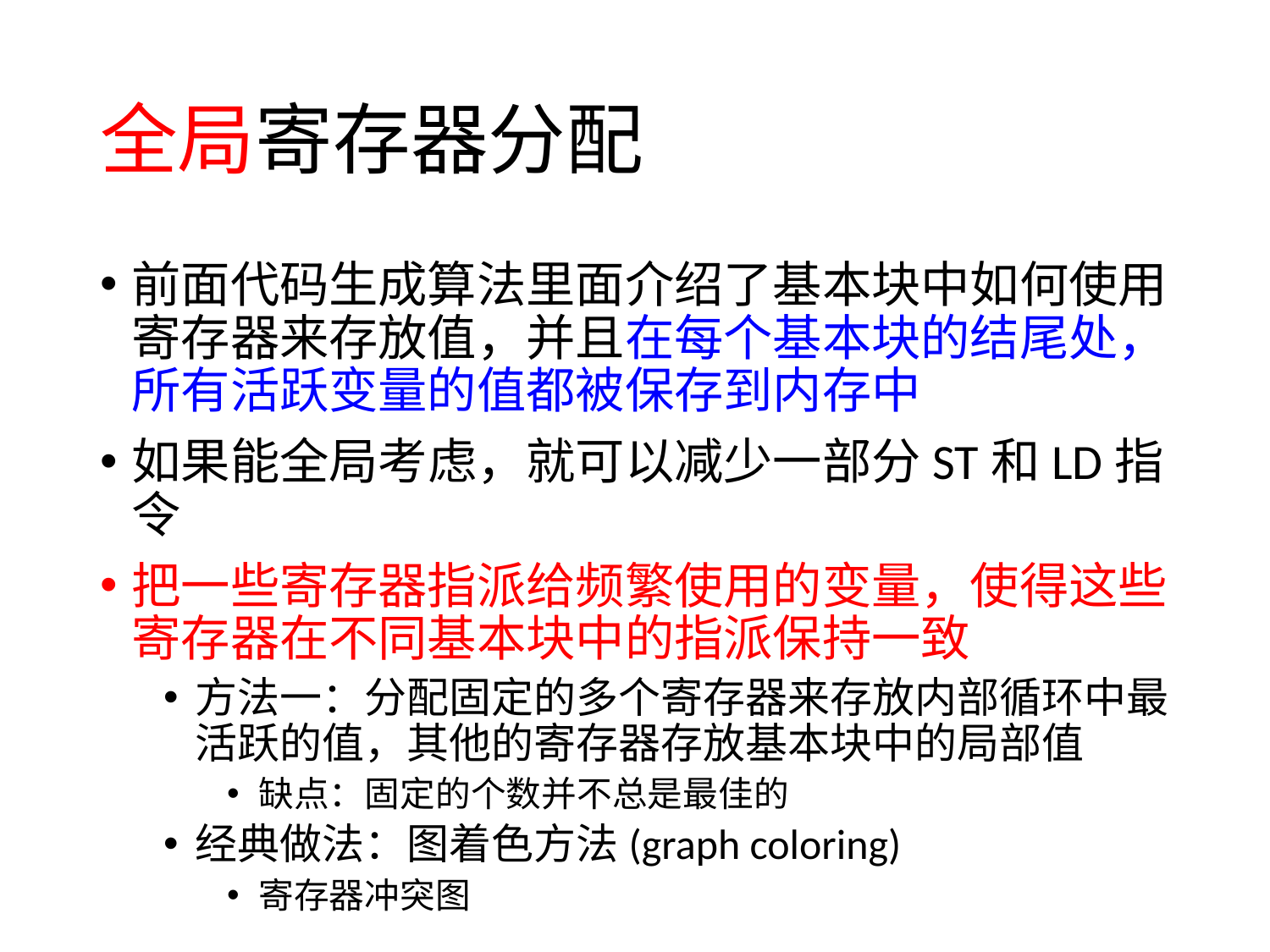

# 全局寄存器分配
前面代码生成算法里面介绍了基本块中如何使用寄存器来存放值，并且在每个基本块的结尾处，所有活跃变量的值都被保存到内存中
如果能全局考虑，就可以减少一部分ST和LD指令
把一些寄存器指派给频繁使用的变量，使得这些寄存器在不同基本块中的指派保持一致
方法一：分配固定的多个寄存器来存放内部循环中最活跃的值，其他的寄存器存放基本块中的局部值
缺点：固定的个数并不总是最佳的
经典做法：图着色方法(graph coloring)
寄存器冲突图